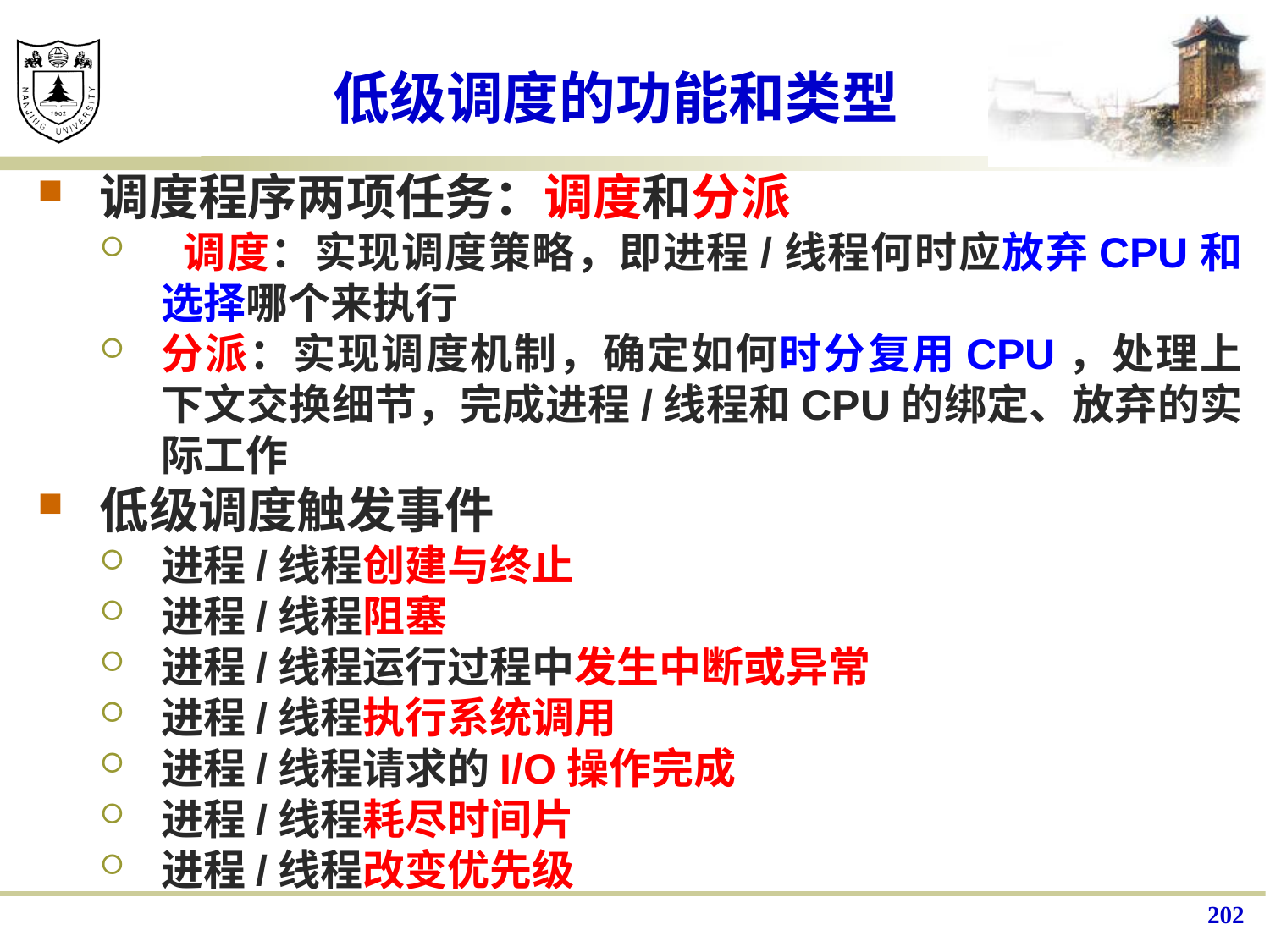

# 低级调度的功能和类型
调度程序两项任务：调度和分派
 调度：实现调度策略，即进程/线程何时应放弃CPU和选择哪个来执行
分派：实现调度机制，确定如何时分复用CPU，处理上下文交换细节，完成进程/线程和CPU的绑定、放弃的实际工作
低级调度触发事件
进程/线程创建与终止
进程/线程阻塞
进程/线程运行过程中发生中断或异常
进程/线程执行系统调用
进程/线程请求的I/O操作完成
进程/线程耗尽时间片
进程/线程改变优先级

202